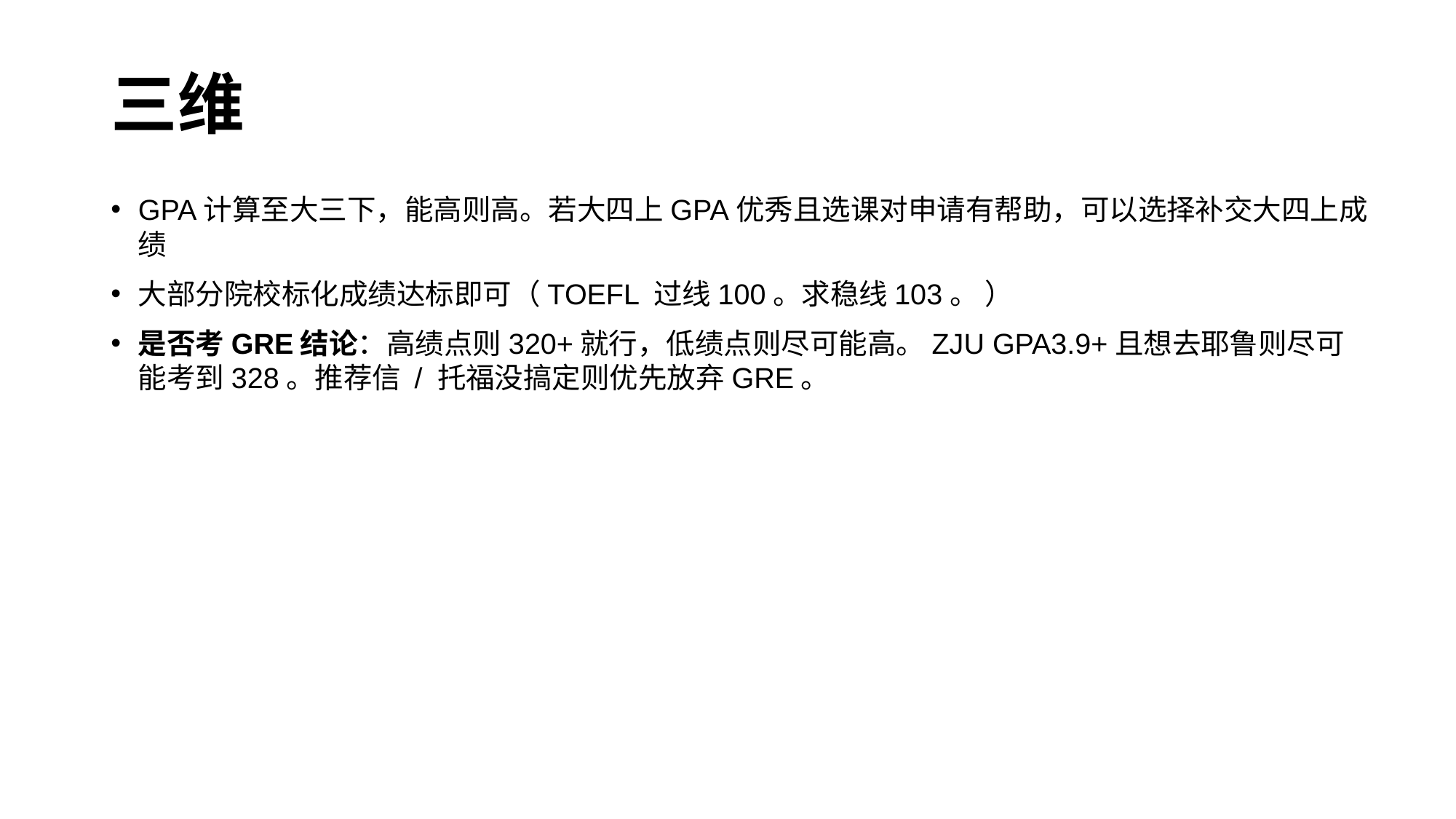

# 三维
GPA计算至大三下，能高则高。若大四上GPA优秀且选课对申请有帮助，可以选择补交大四上成绩
大部分院校标化成绩达标即可（TOEFL 过线100。求稳线103。 ）
是否考GRE结论：高绩点则320+就行，低绩点则尽可能高。ZJU GPA3.9+且想去耶鲁则尽可能考到328。推荐信 / 托福没搞定则优先放弃GRE。